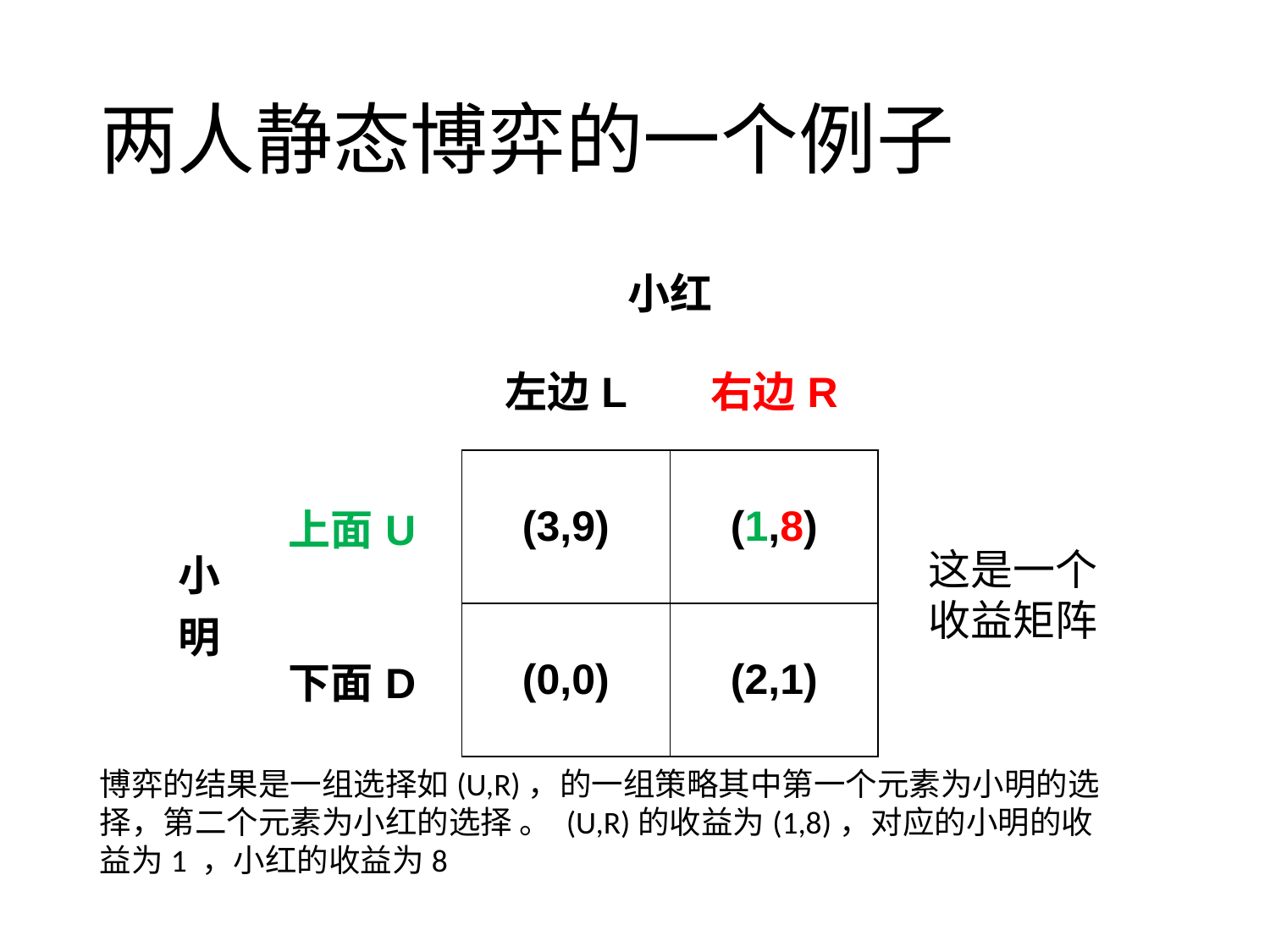

两人静态博弈的一个例子
|  |  | 小红 |  |
| --- | --- | --- | --- |
|  |  | 左边L | 右边R |
| 小明 | 上面U | (3,9) | (1,8) |
|  | 下面D | (0,0) | (2,1) |

这是一个收益矩阵
博弈的结果是一组选择如(U,R)，的一组策略其中第一个元素为小明的选择，第二个元素为小红的选择 。 (U,R)的收益为(1,8)，对应的小明的收益为1 ，小红的收益为8